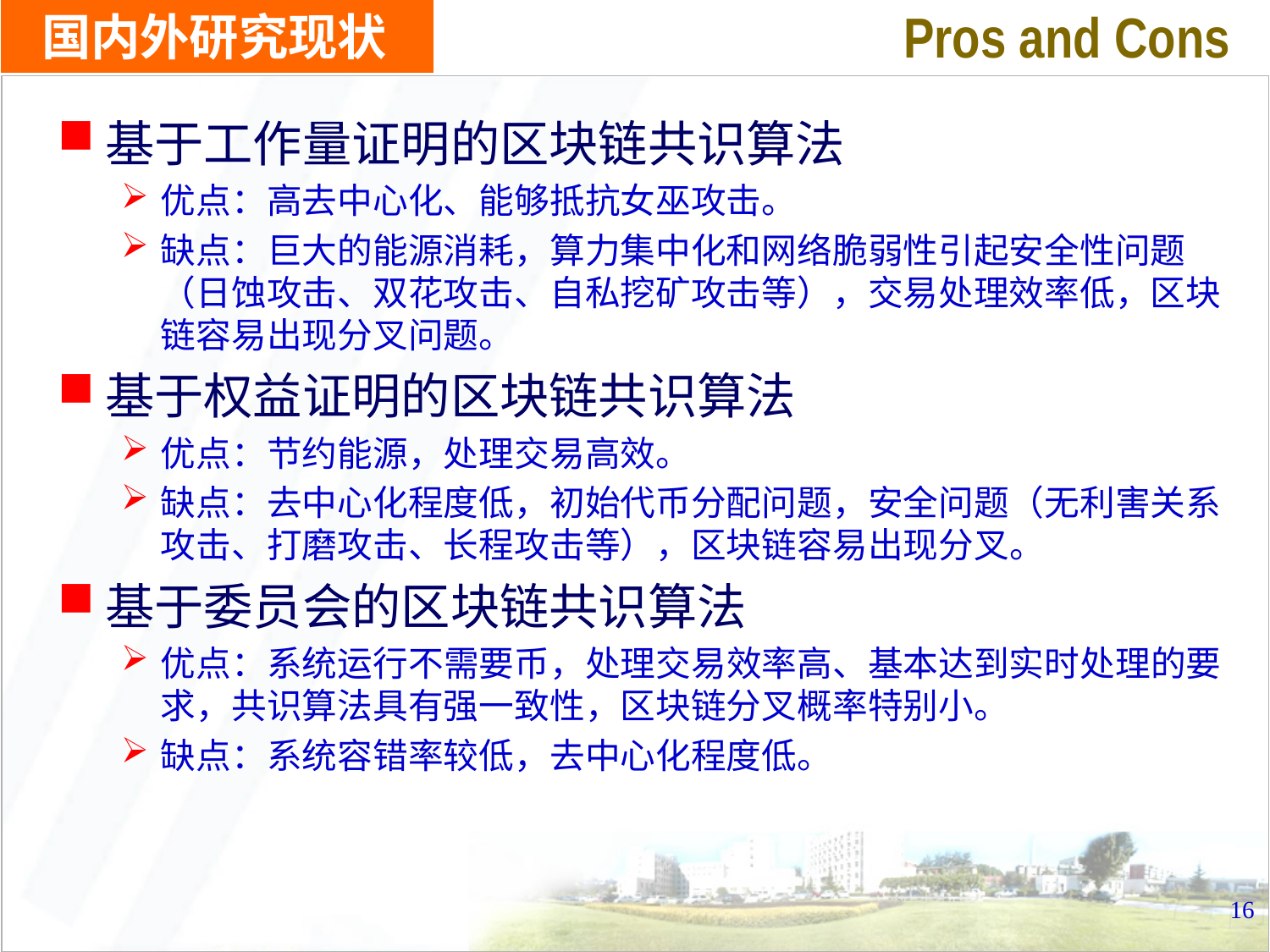

Pros and Cons
# 国内外研究现状

基于工作量证明的区块链共识算法
优点：高去中心化、能够抵抗女巫攻击。
缺点：巨大的能源消耗，算力集中化和网络脆弱性引起安全性问题（日蚀攻击、双花攻击、自私挖矿攻击等），交易处理效率低，区块链容易出现分叉问题。
基于权益证明的区块链共识算法
优点：节约能源，处理交易高效。
缺点：去中心化程度低，初始代币分配问题，安全问题（无利害关系攻击、打磨攻击、长程攻击等），区块链容易出现分叉。
基于委员会的区块链共识算法
优点：系统运行不需要币，处理交易效率高、基本达到实时处理的要求，共识算法具有强一致性，区块链分叉概率特别小。
缺点：系统容错率较低，去中心化程度低。
16